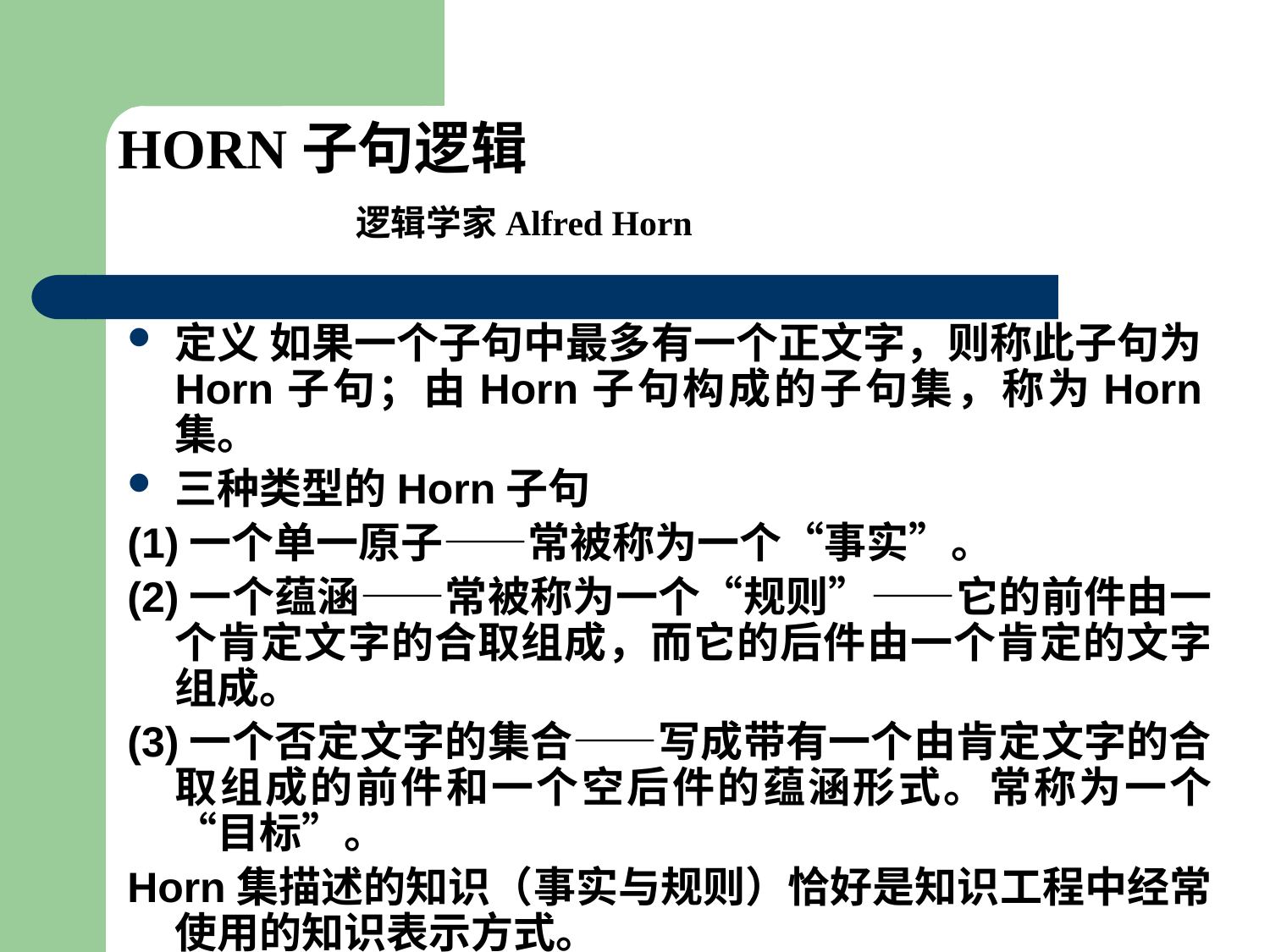

# HORN子句逻辑 逻辑学家Alfred Horn

定义 如果一个子句中最多有一个正文字，则称此子句为Horn子句；由Horn子句构成的子句集，称为Horn集。
三种类型的Horn子句
(1)一个单一原子——常被称为一个“事实”。
(2)一个蕴涵——常被称为一个“规则”——它的前件由一个肯定文字的合取组成，而它的后件由一个肯定的文字组成。
(3)一个否定文字的集合——写成带有一个由肯定文字的合取组成的前件和一个空后件的蕴涵形式。常称为一个“目标”。
Horn集描述的知识（事实与规则）恰好是知识工程中经常使用的知识表示方式。
27